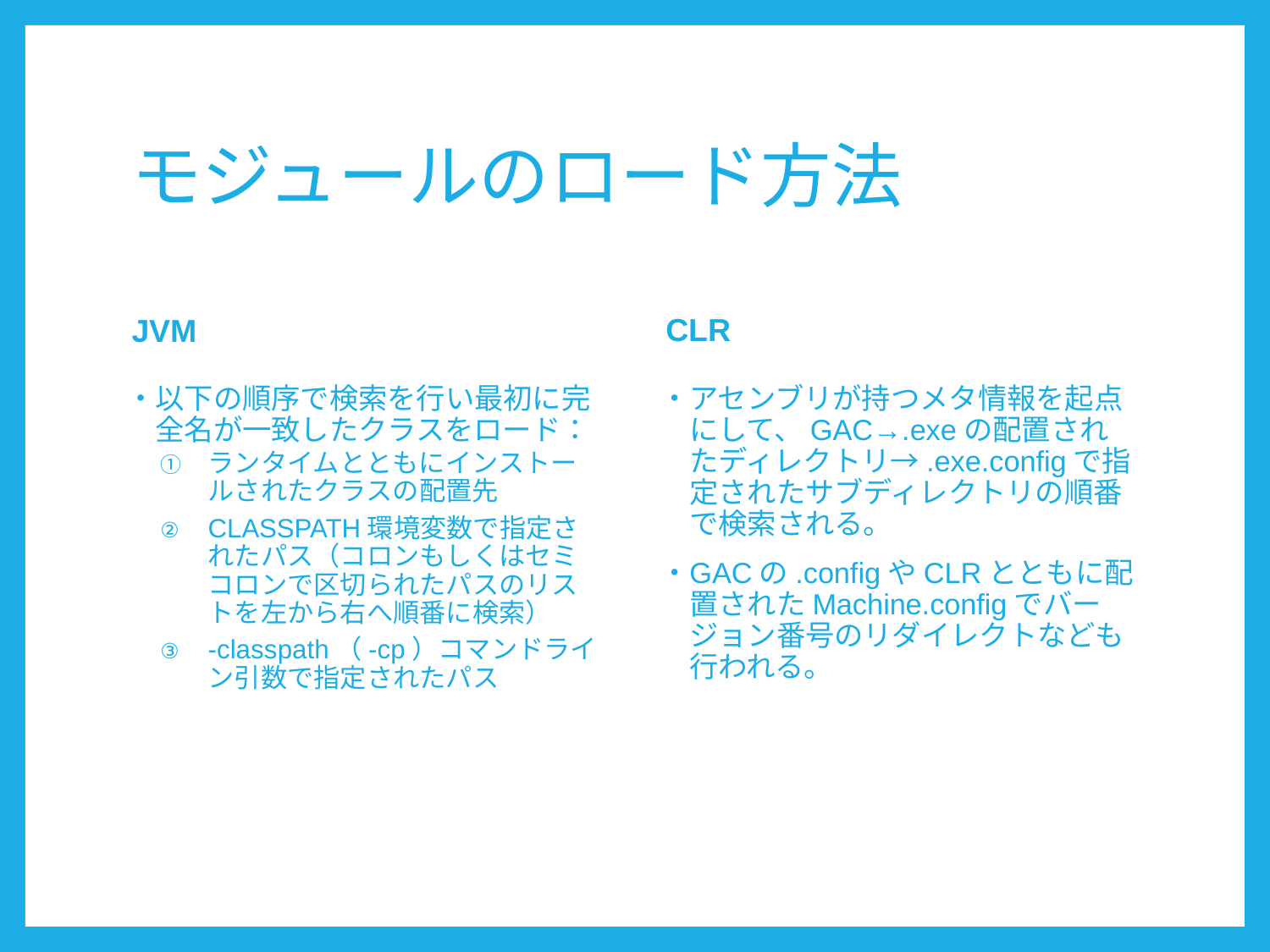

# モジュールのロード方法
CLR
JVM
アセンブリが持つメタ情報を起点にして、GAC→.exeの配置されたディレクトリ→.exe.configで指定されたサブディレクトリの順番で検索される。
GACの.configやCLRとともに配置されたMachine.configでバージョン番号のリダイレクトなども行われる。

以下の順序で検索を行い最初に完全名が一致したクラスをロード：
ランタイムとともにインストールされたクラスの配置先
CLASSPATH環境変数で指定されたパス（コロンもしくはセミコロンで区切られたパスのリストを左から右へ順番に検索）
-classpath（-cp）コマンドライン引数で指定されたパス